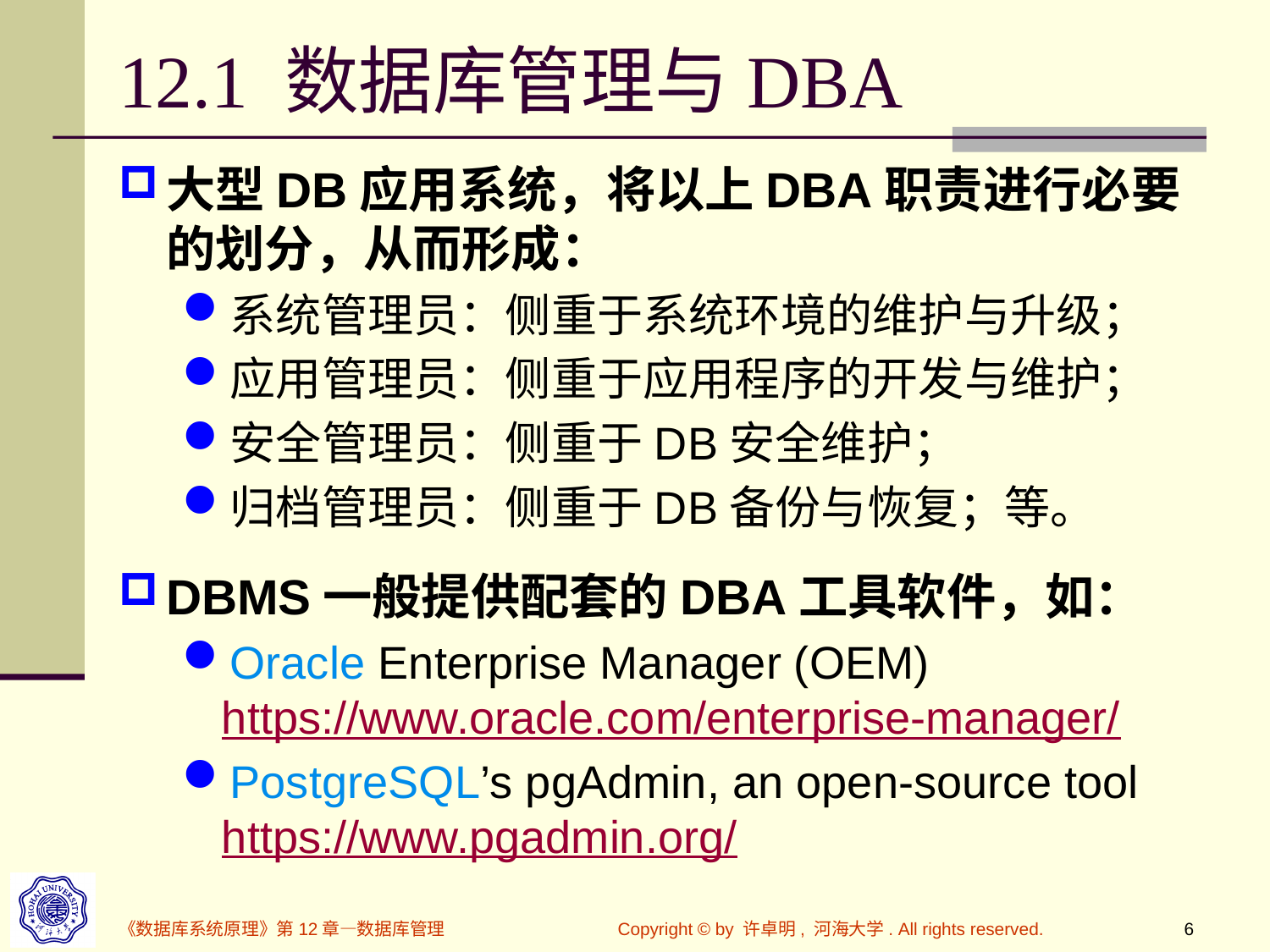

# 12.1 数据库管理与DBA
大型DB应用系统，将以上DBA职责进行必要的划分，从而形成：
系统管理员：侧重于系统环境的维护与升级；
应用管理员：侧重于应用程序的开发与维护；
安全管理员：侧重于DB安全维护；
归档管理员：侧重于DB备份与恢复；等。
DBMS一般提供配套的DBA工具软件，如：
Oracle Enterprise Manager (OEM)
https://www.oracle.com/enterprise-manager/
PostgreSQL’s pgAdmin, an open-source tool
https://www.pgadmin.org/
《数据库系统原理》第12章—数据库管理
Copyright © by 许卓明, 河海大学. All rights reserved.
6